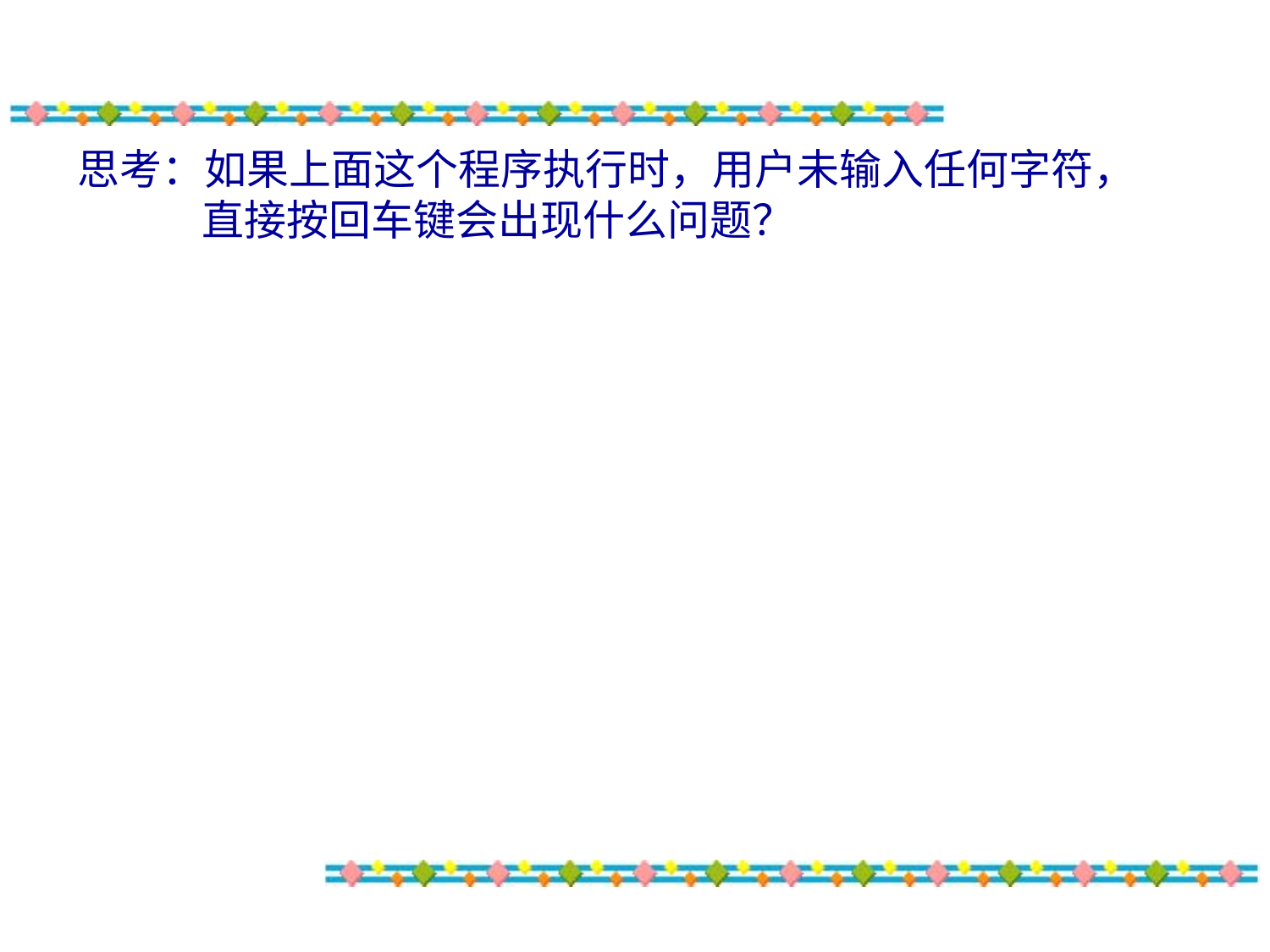

#
思考：如果上面这个程序执行时，用户未输入任何字符，直接按回车键会出现什么问题？